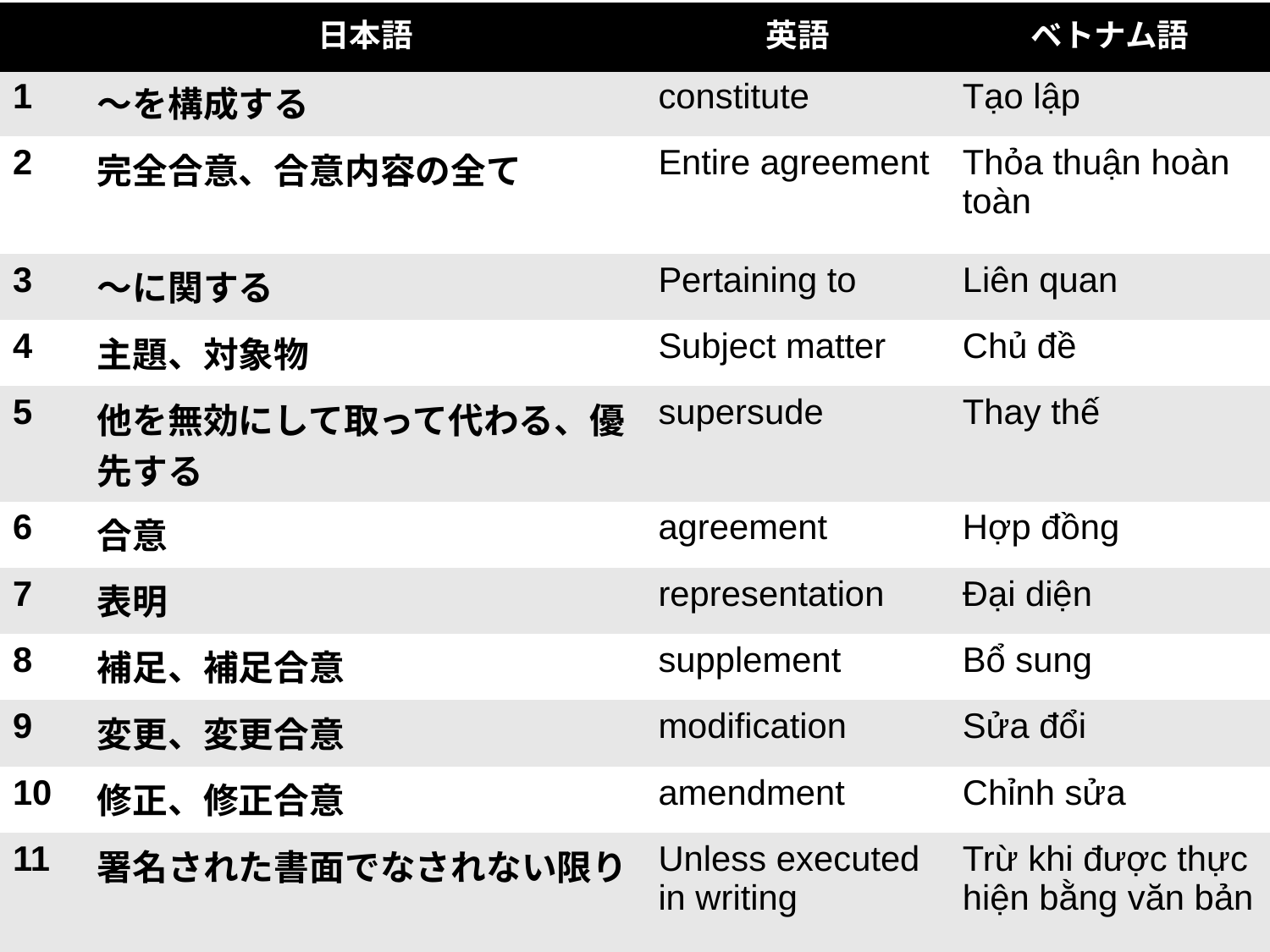

|  | 日本語 | 英語 | ベトナム語 |
| --- | --- | --- | --- |
| 1 | ～を構成する | constitute | Tạo lập |
| 2 | 完全合意、合意内容の全て | Entire agreement | Thỏa thuận hoàn toàn |
| 3 | ～に関する | Pertaining to | Liên quan |
| 4 | 主題、対象物 | Subject matter | Chủ đề |
| 5 | 他を無効にして取って代わる、優先する | supersude | Thay thế |
| 6 | 合意 | agreement | Hợp đồng |
| 7 | 表明 | representation | Đại diện |
| 8 | 補足、補足合意 | supplement | Bổ sung |
| 9 | 変更、変更合意 | modification | Sửa đổi |
| 10 | 修正、修正合意 | amendment | Chỉnh sửa |
| 11 | 署名された書面でなされない限り | Unless executed in writing | Trừ khi được thực hiện bằng văn bản |